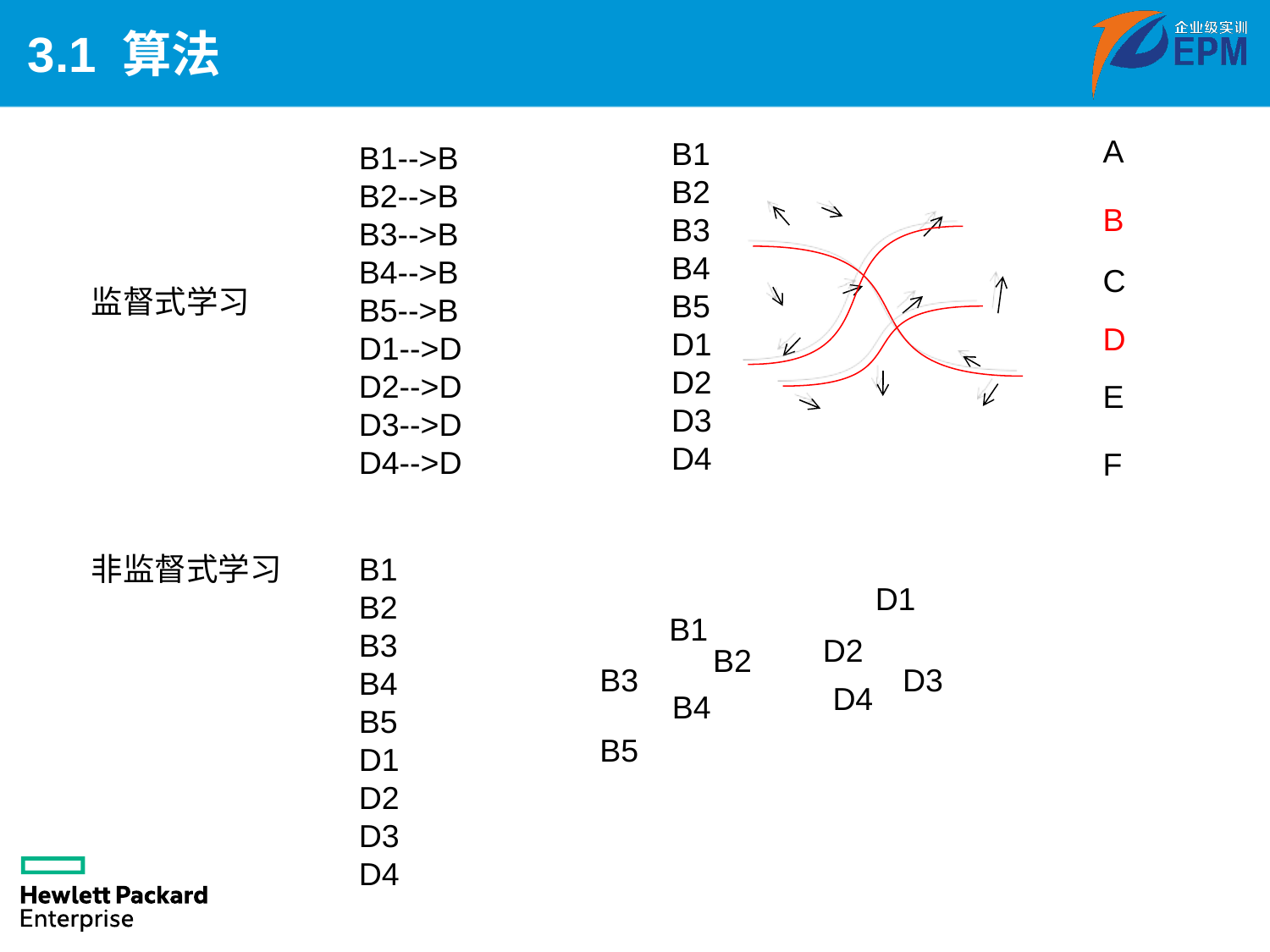

# 3.1 算法
A
B1
B2
B3
B4
B5
D1
D2
D3
D4
B1-->B
B2-->B
B3-->B
B4-->B
B5-->B
D1-->D
D2-->D
D3-->D
D4-->D
B
C
监督式学习
D
E
F
非监督式学习
B1
B2
B3
B4
B5
D1
D2
D3
D4
D1
B1
D2
B2
B3
D3
D4
B4
B5